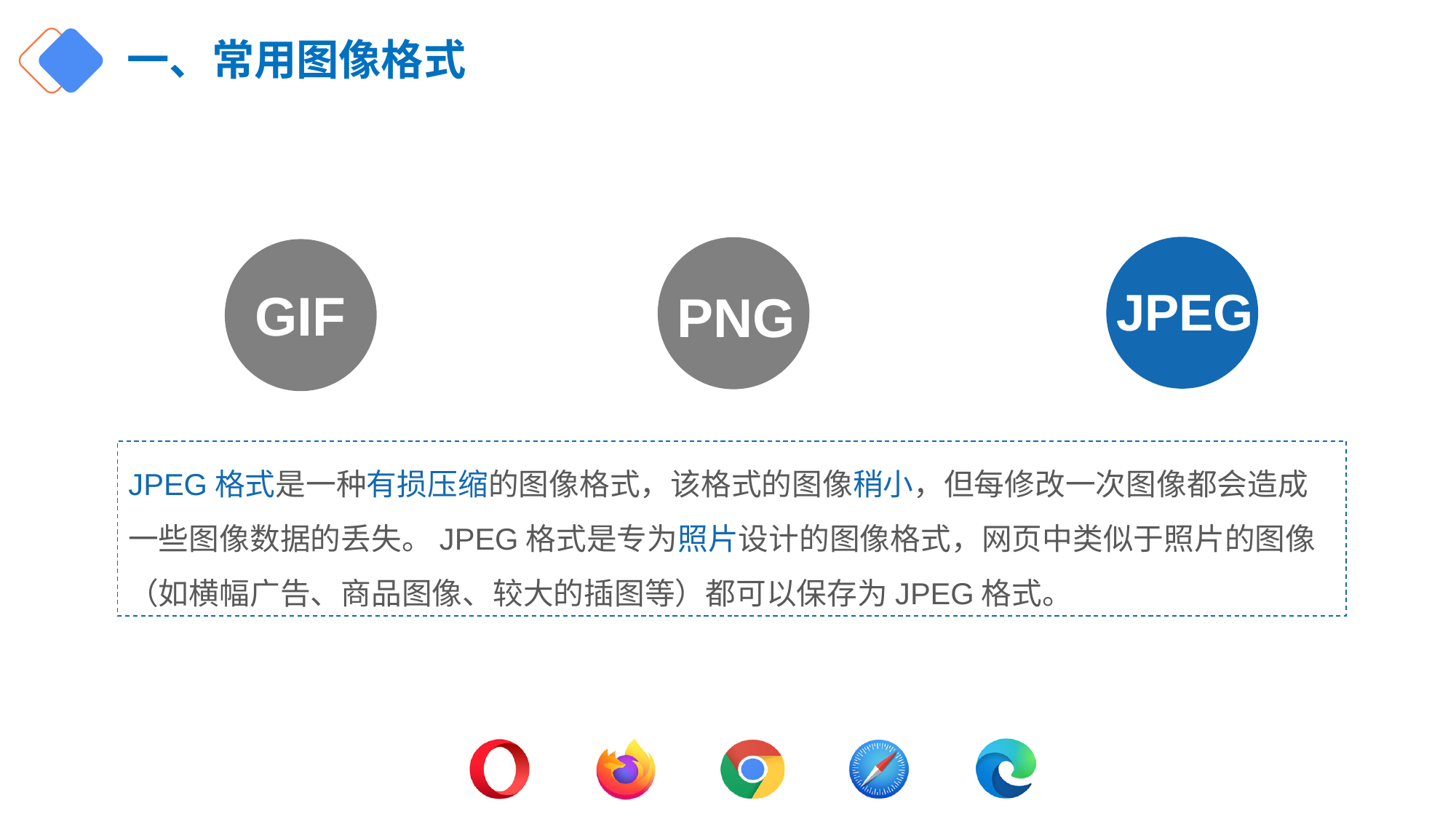

# 一、常用图像格式

JPEG

PNG

GIF
JPEG格式是一种有损压缩的图像格式，该格式的图像稍小，但每修改一次图像都会造成一些图像数据的丢失。JPEG格式是专为照片设计的图像格式，网页中类似于照片的图像（如横幅广告、商品图像、较大的插图等）都可以保存为JPEG格式。